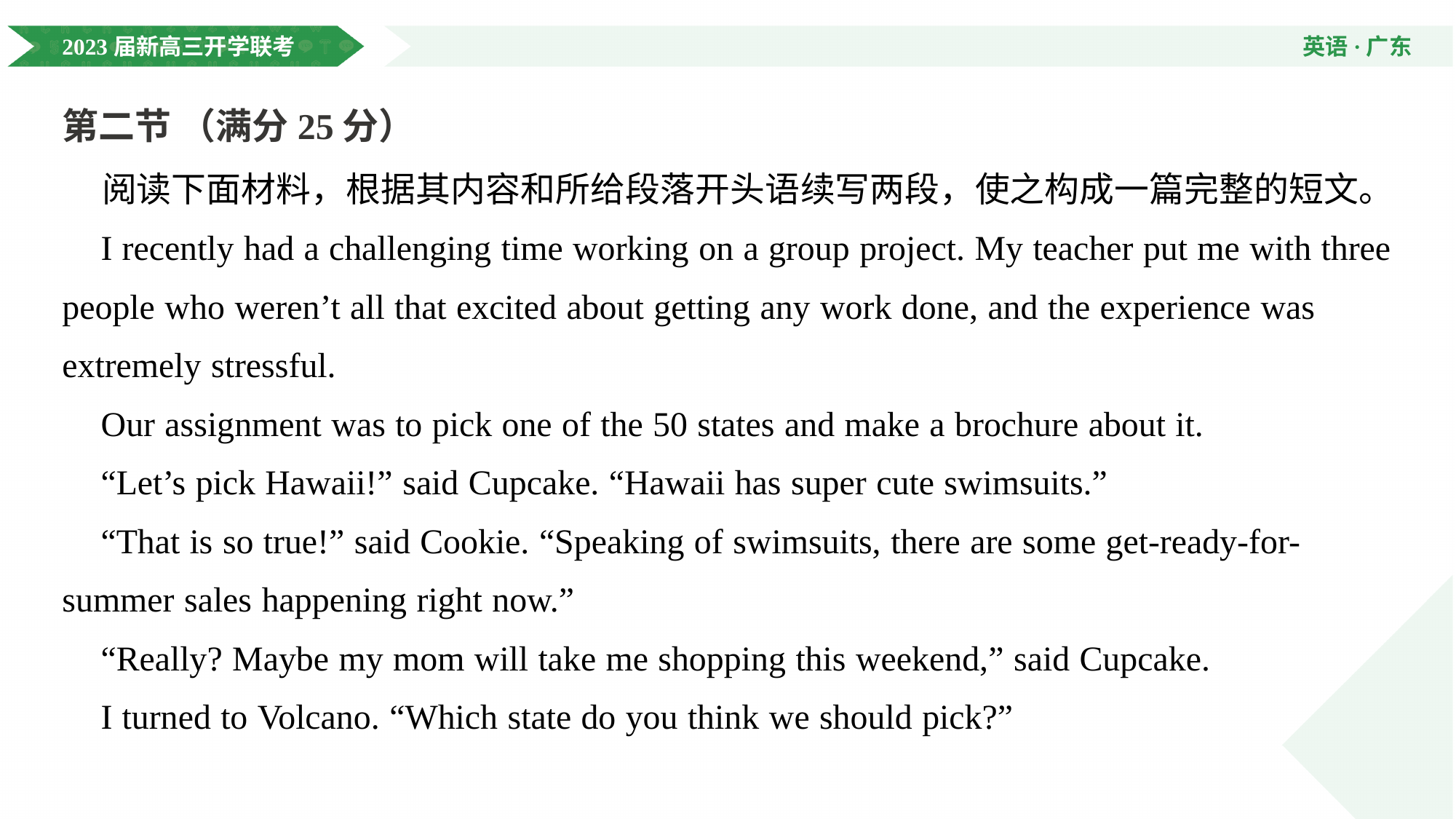

第二节 （满分25分）
    阅读下面材料，根据其内容和所给段落开头语续写两段，使之构成一篇完整的短文。
    I recently had a challenging time working on a group project. My teacher put me with three people who weren’t all that excited about getting any work done, and the experience was extremely stressful.
    Our assignment was to pick one of the 50 states and make a brochure about it.
    “Let’s pick Hawaii!” said Cupcake. “Hawaii has super cute swimsuits.”
    “That is so true!” said Cookie. “Speaking of swimsuits, there are some get-ready-for-summer sales happening right now.”
    “Really? Maybe my mom will take me shopping this weekend,” said Cupcake.
    I turned to Volcano. “Which state do you think we should pick?”